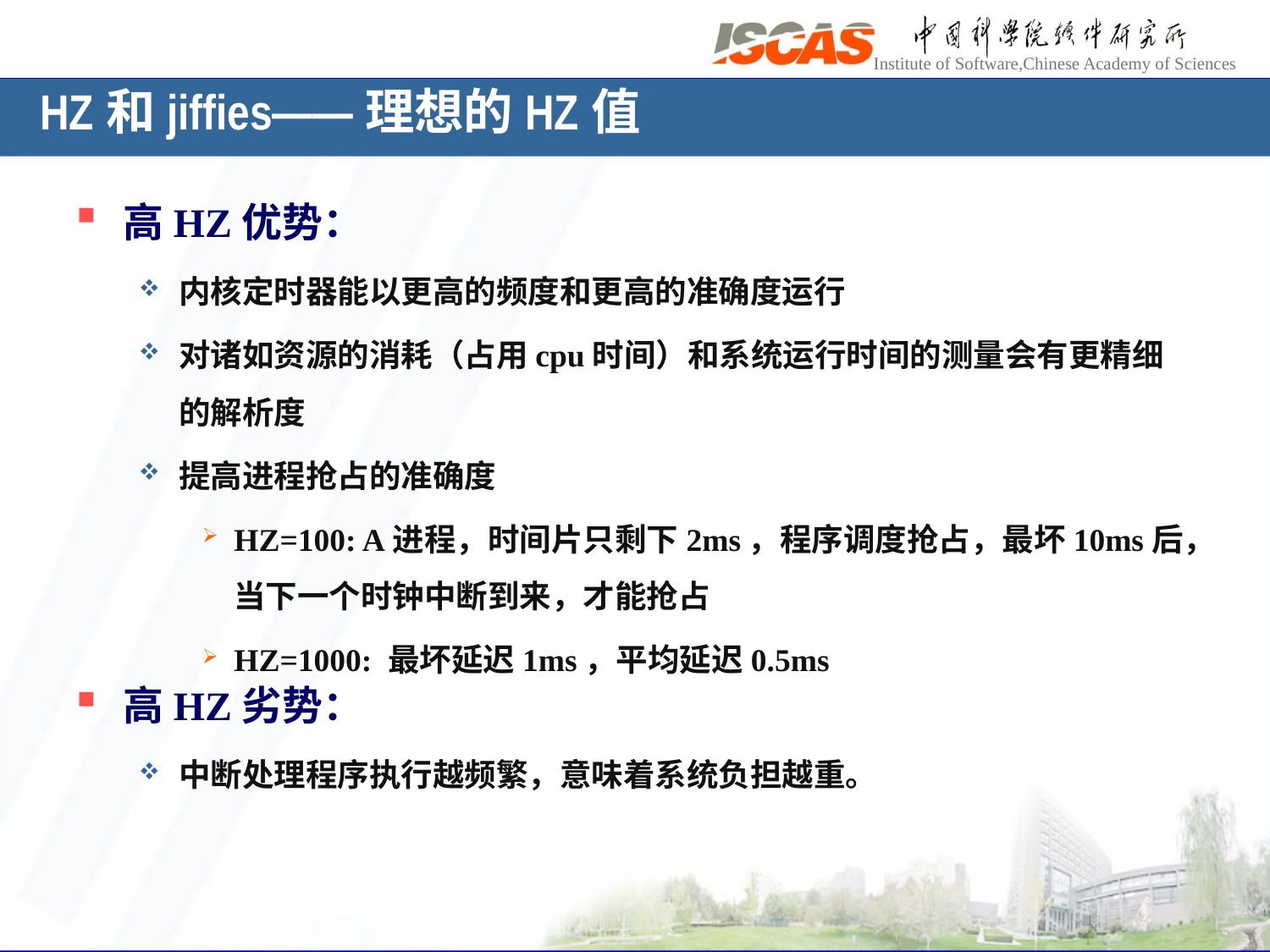

# HZ和jiffies——理想的HZ值
高HZ优势：
内核定时器能以更高的频度和更高的准确度运行
对诸如资源的消耗（占用cpu时间）和系统运行时间的测量会有更精细的解析度
提高进程抢占的准确度
HZ=100: A进程，时间片只剩下2ms，程序调度抢占，最坏10ms后，当下一个时钟中断到来，才能抢占
HZ=1000: 最坏延迟1ms，平均延迟0.5ms
高HZ劣势：
中断处理程序执行越频繁，意味着系统负担越重。